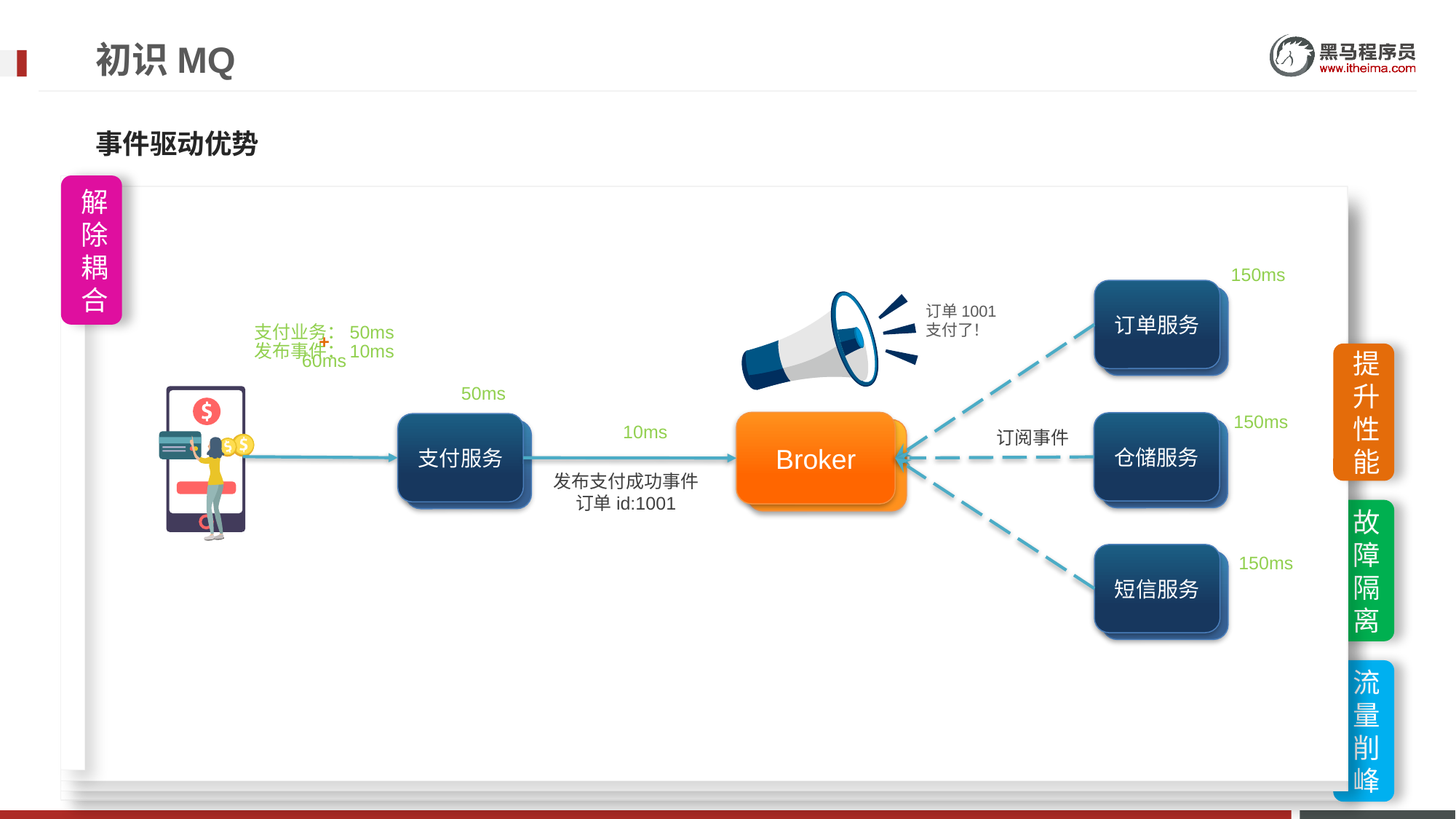

# 初识MQ
事件驱动优势
解除耦合

150ms
订单服务

订单1001
支付了！
支付业务：50ms
+
发布事件：10ms
提升性能
60ms
50ms

150ms
Broker
Broker
仓储服务

支付服务

10ms
订阅事件
发布支付成功事件
订单id:1001
故障隔离
短信服务

150ms
流量削峰